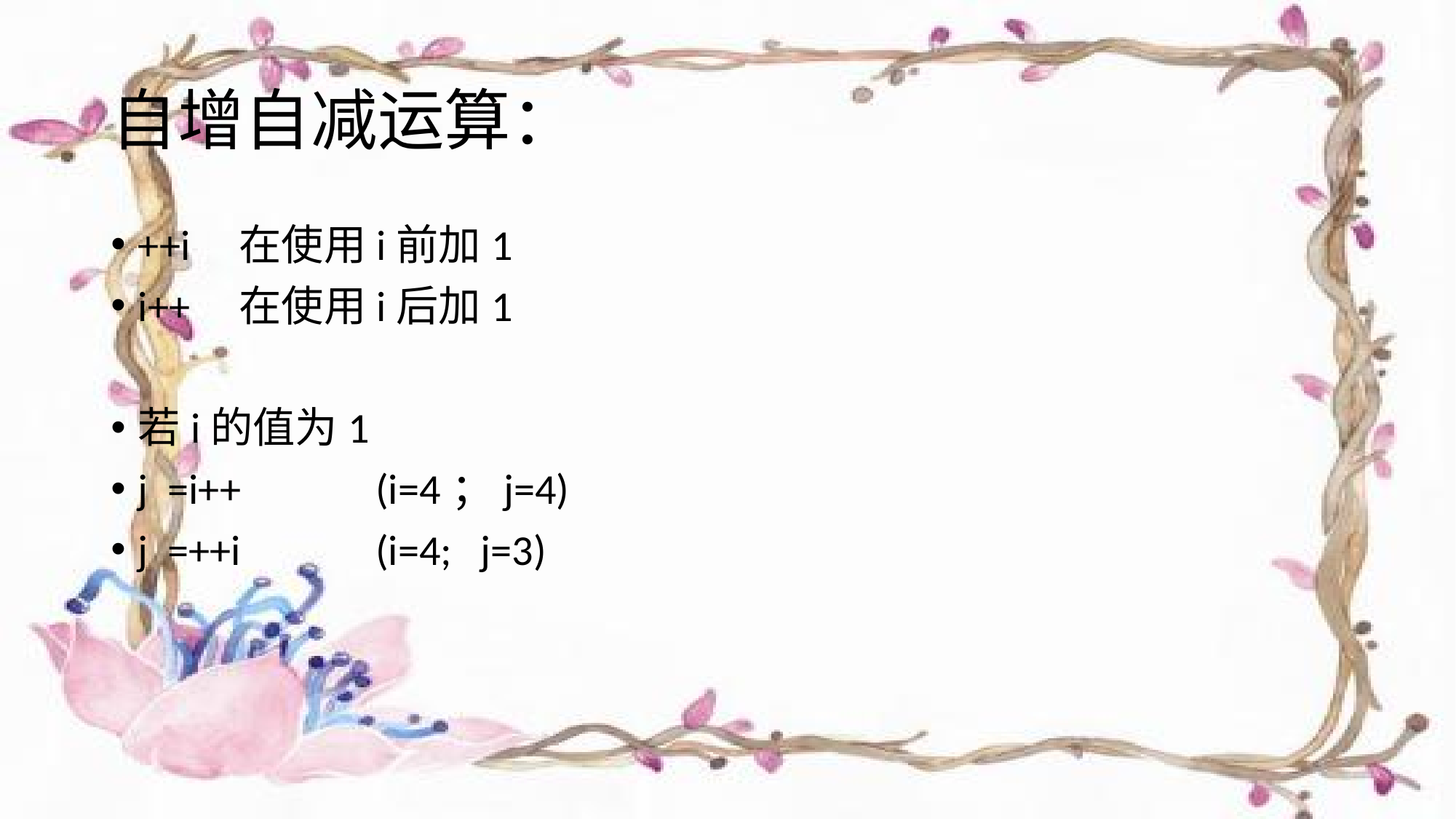

# 自增自减运算：
++i    在使用i前加1
i++    在使用i后加1

若i的值为1
j  =i++              (i=4；j=4)
j  =++i              (i=4;   j=3)